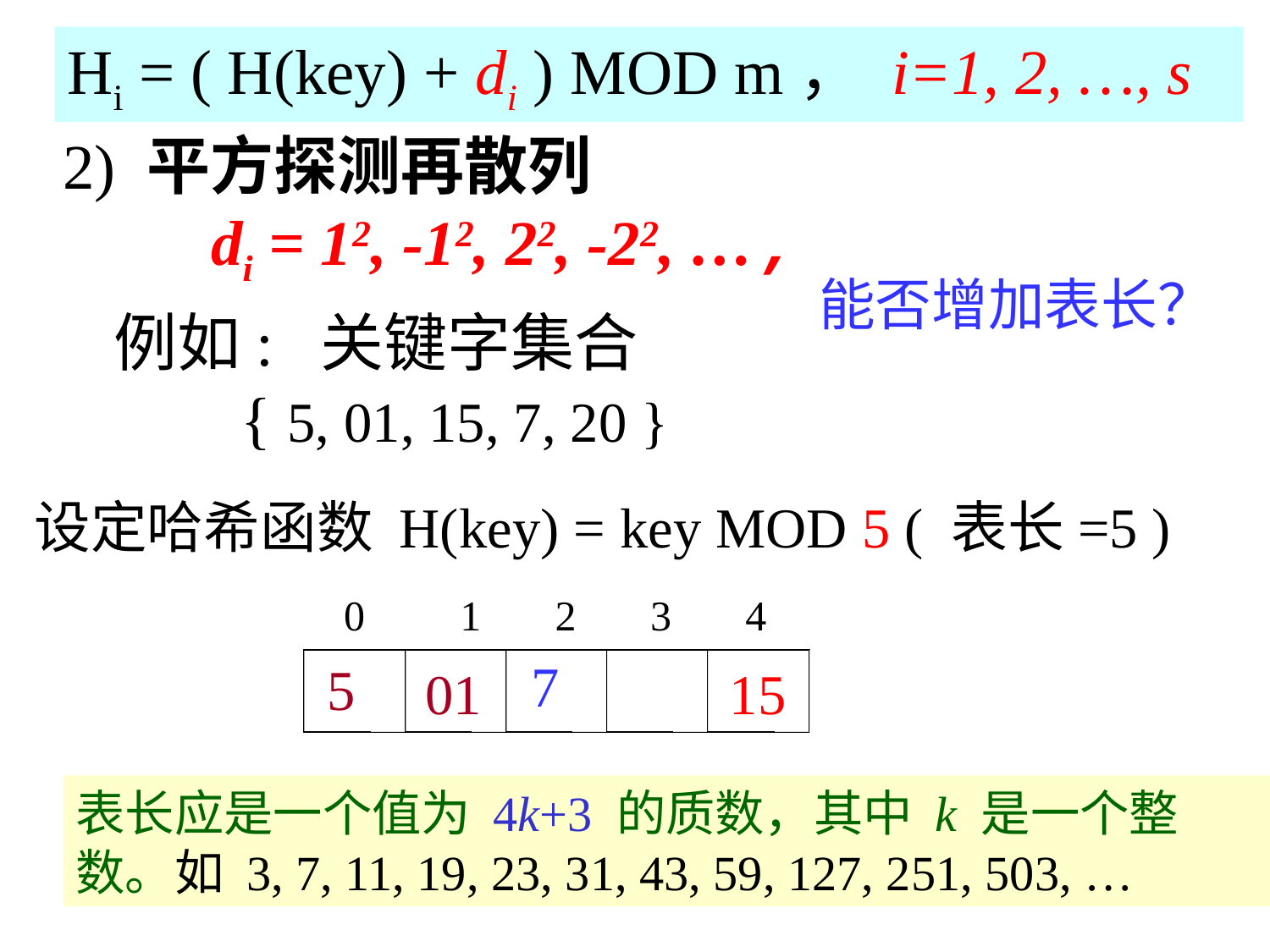

Hi = ( H(key) + di ) MOD m， i=1, 2, …, s
2) 平方探测再散列
      di = 12, -12, 22, -22, …,
能否增加表长？
例如:  关键字集合
        { 5, 01, 15, 7, 20 }
设定哈希函数 H(key) = key MOD 5 ( 表长=5 )
0         1       2       3       4

7
5

01
15

表长应是一个值为 4k+3 的质数，其中 k 是一个整数。如 3, 7, 11, 19, 23, 31, 43, 59, 127, 251, 503, …